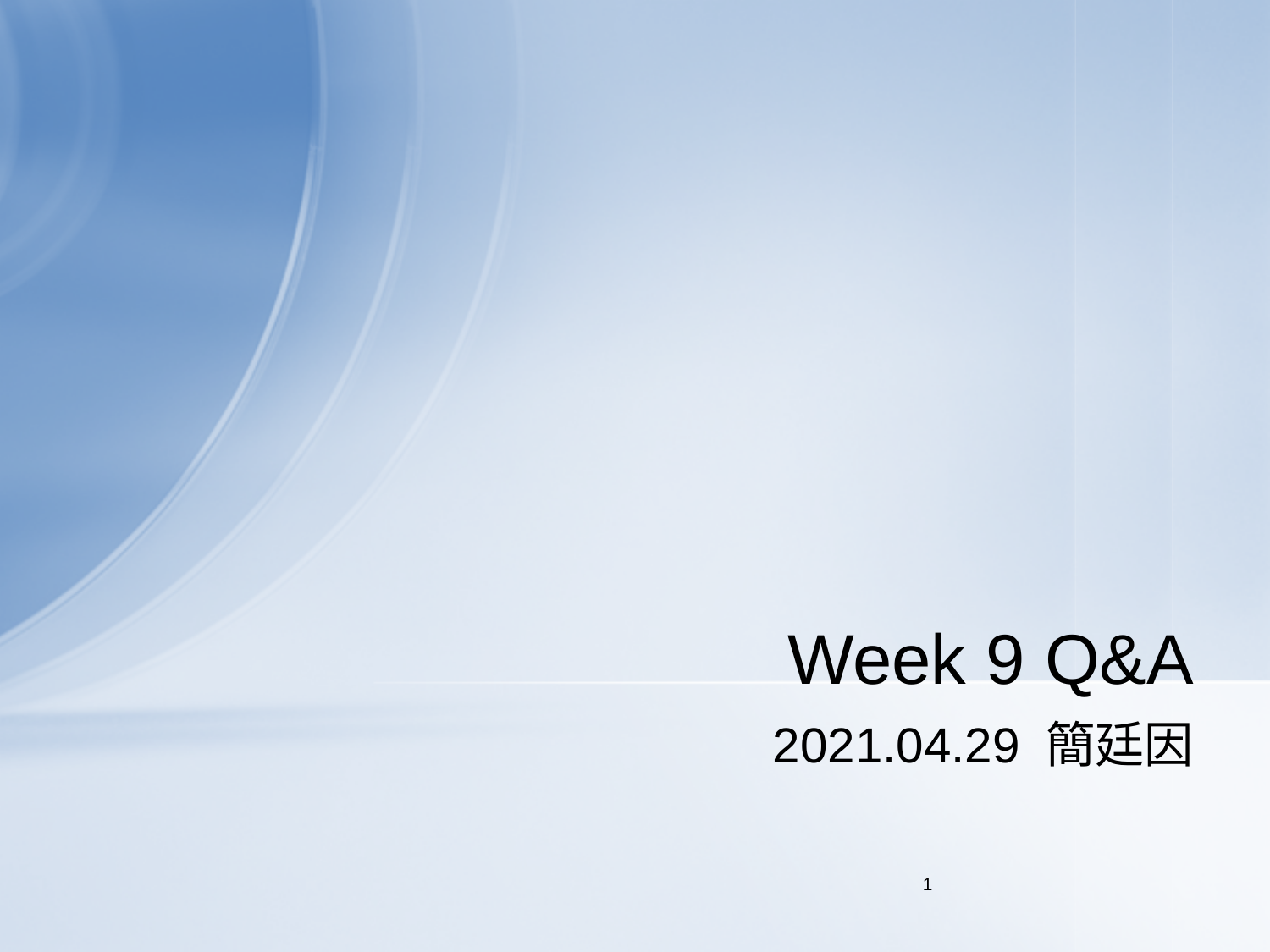

# Week 9 Q&A
2021.04.29 簡廷因
1